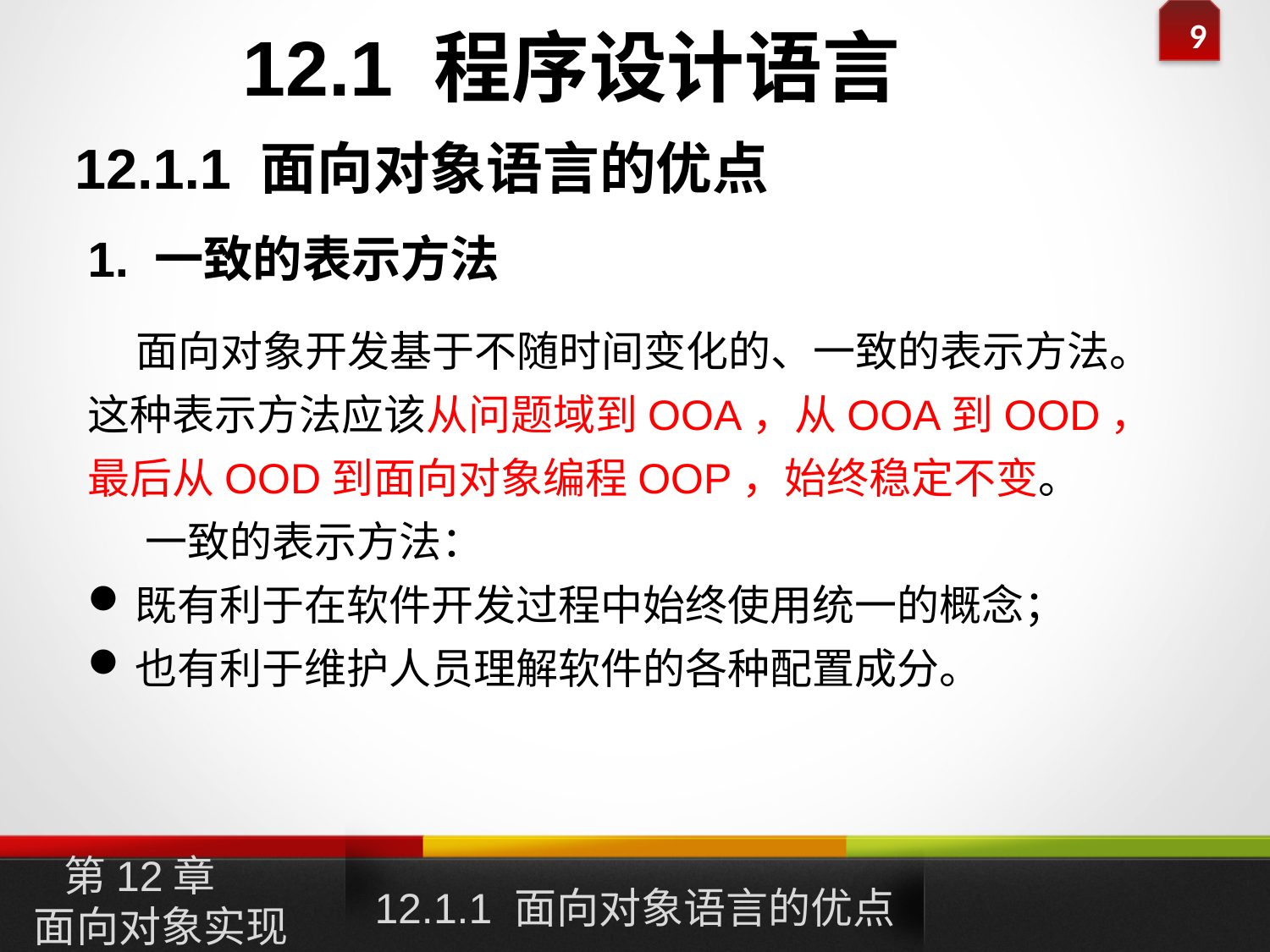

12.1 程序设计语言
12.1.1 面向对象语言的优点

1. 一致的表示方法
    面向对象开发基于不随时间变化的、一致的表示方法。这种表示方法应该从问题域到OOA，从OOA到OOD，最后从OOD到面向对象编程OOP，始终稳定不变。
     一致的表示方法：
既有利于在软件开发过程中始终使用统一的概念；
也有利于维护人员理解软件的各种配置成分。
12.1.1 面向对象语言的优点